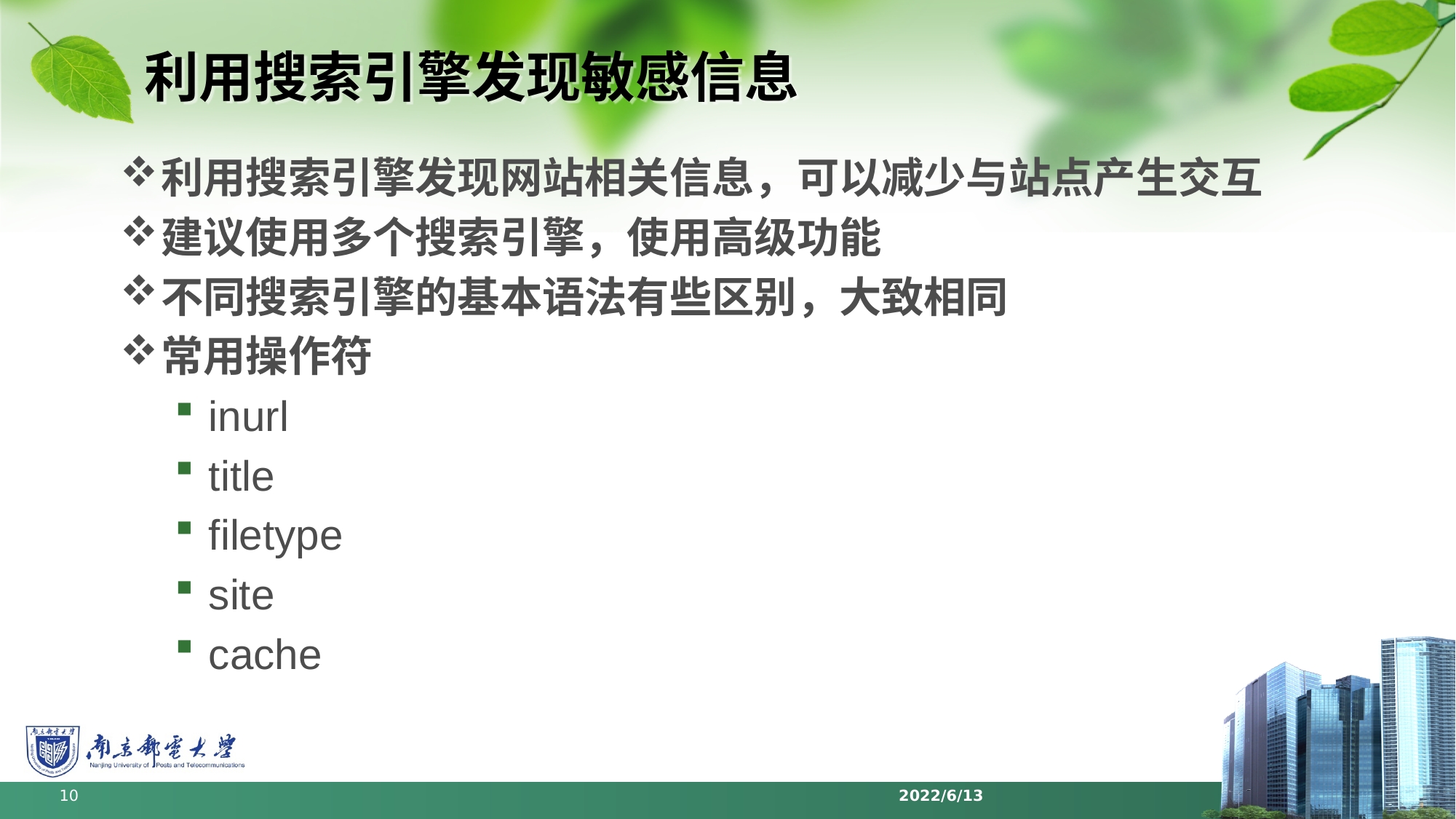

# 利用搜索引擎发现敏感信息
利用搜索引擎发现网站相关信息，可以减少与站点产生交互
建议使用多个搜索引擎，使用高级功能
不同搜索引擎的基本语法有些区别，大致相同
常用操作符
inurl
title
filetype
site
cache
10
2022/6/13